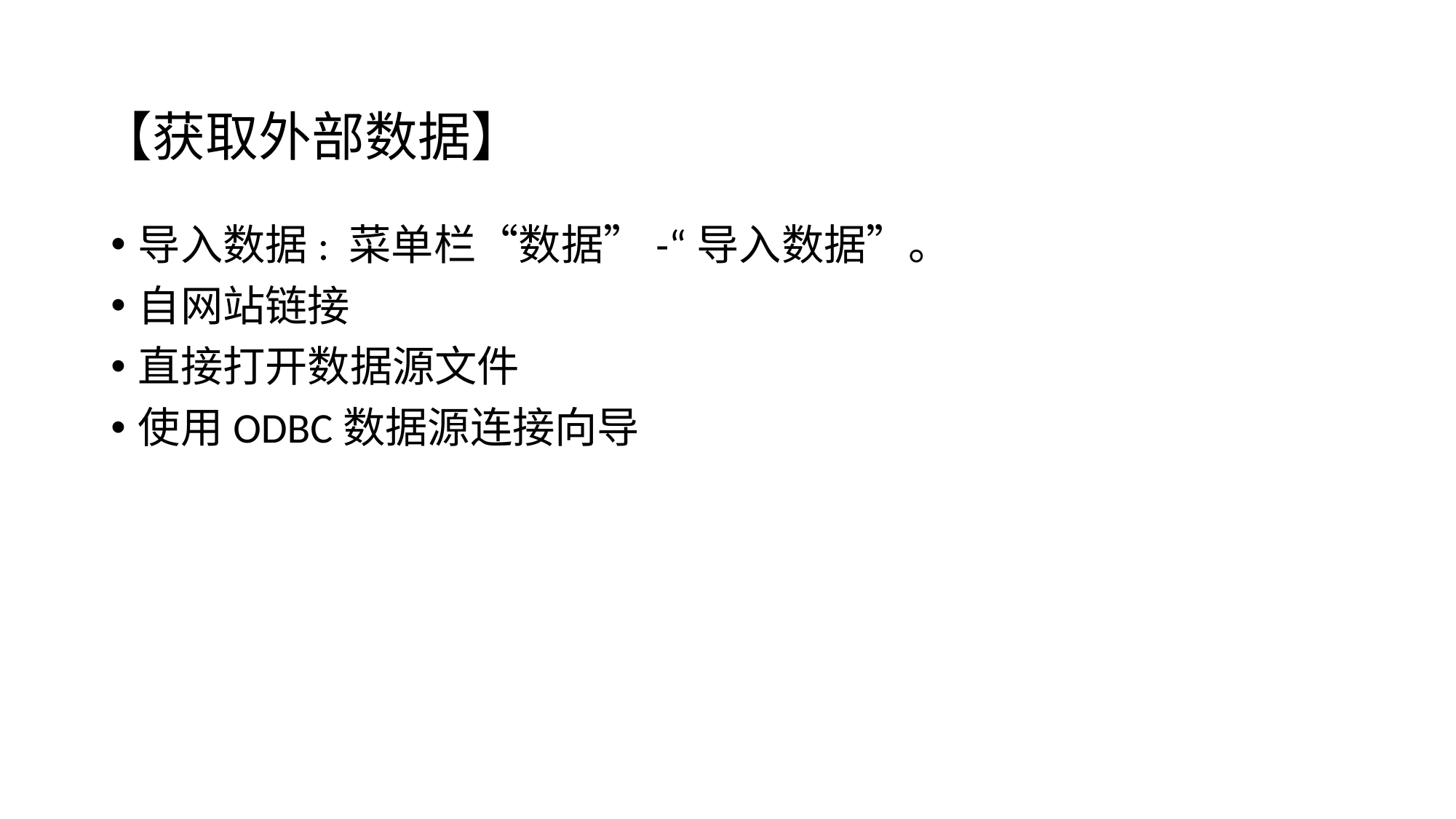

# 【获取外部数据】
导入数据: 菜单栏“数据”-“导入数据”。
自网站链接
直接打开数据源文件
使用ODBC数据源连接向导